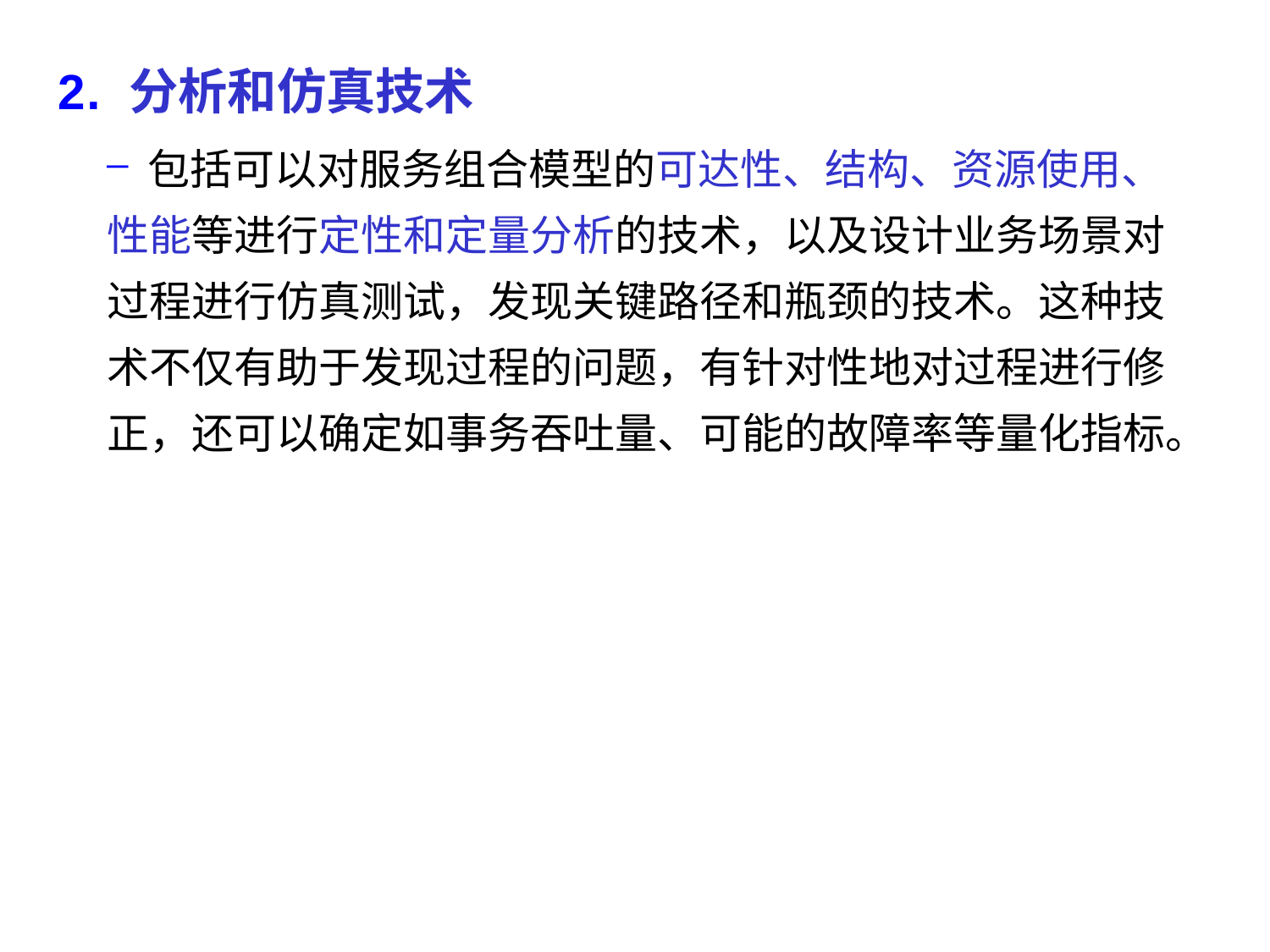

分析和仿真技术
 包括可以对服务组合模型的可达性、结构、资源使用、性能等进行定性和定量分析的技术，以及设计业务场景对过程进行仿真测试，发现关键路径和瓶颈的技术。这种技术不仅有助于发现过程的问题，有针对性地对过程进行修正，还可以确定如事务吞吐量、可能的故障率等量化指标。